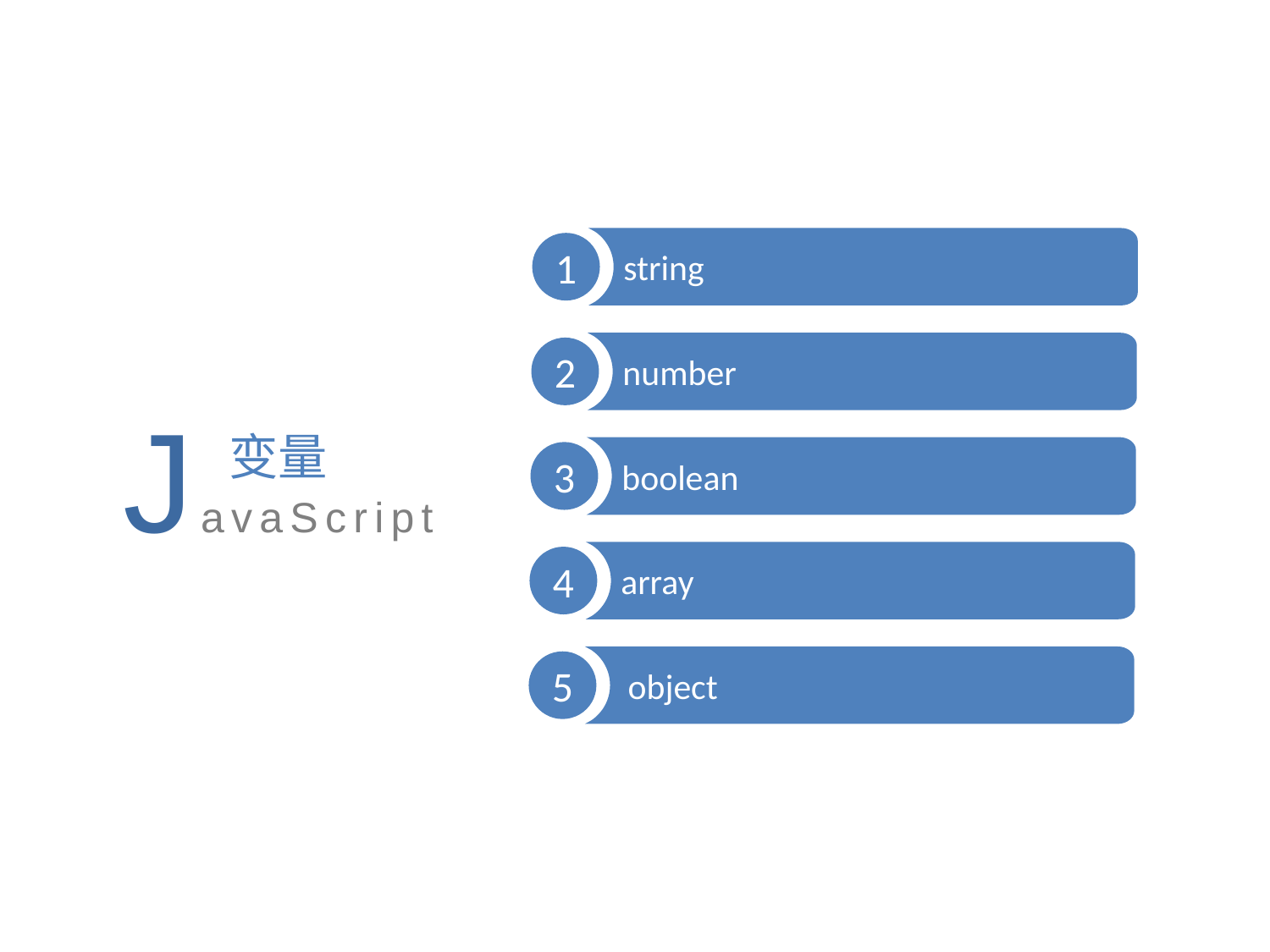

string
1
number
2
JavaScript
变量
boolean
3
array
4
 object
5